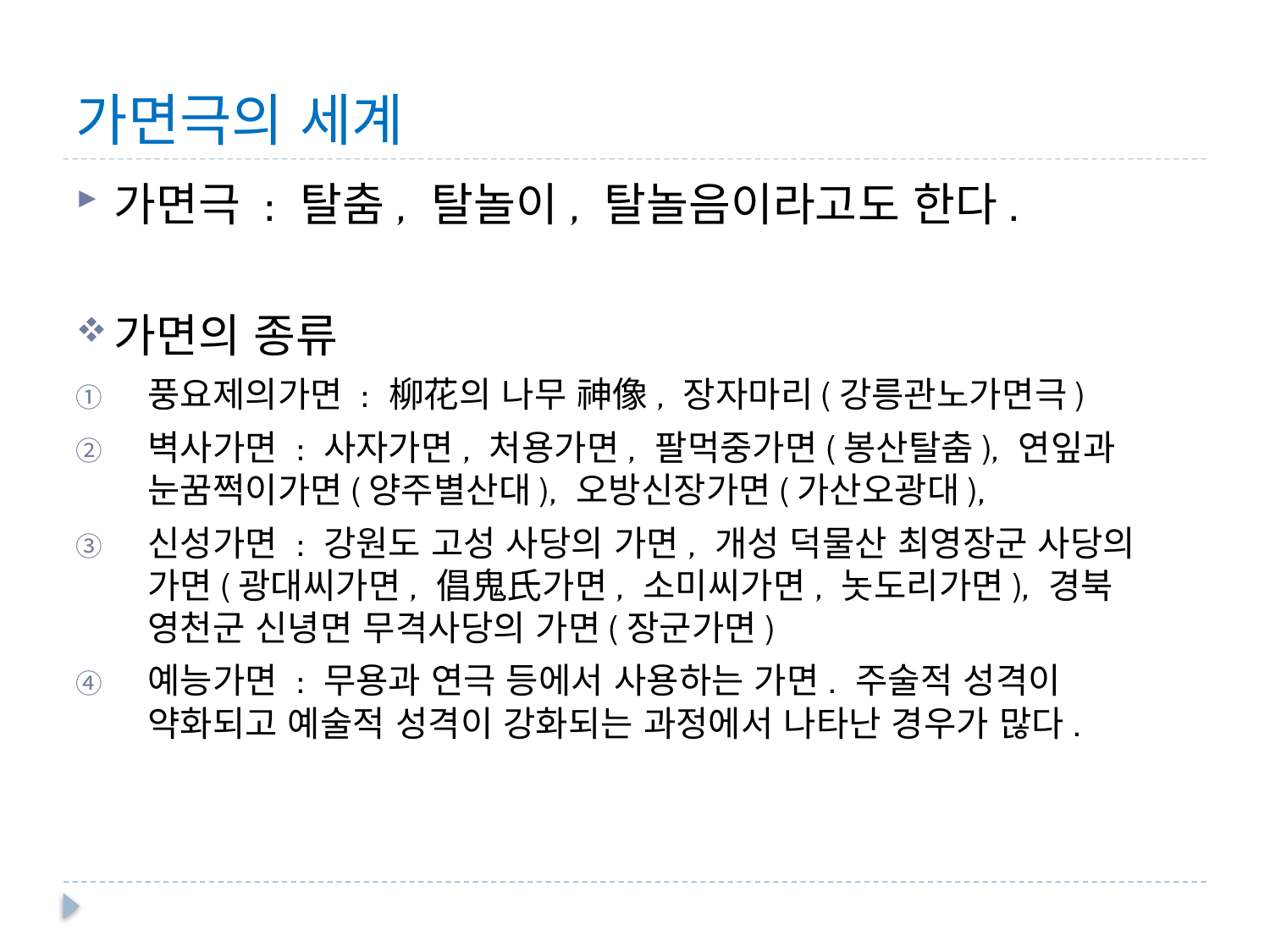

# 가면극의 세계
가면극 : 탈춤, 탈놀이, 탈놀음이라고도 한다.

가면의 종류
풍요제의가면 : 柳花의 나무 神像, 장자마리(강릉관노가면극)
벽사가면 : 사자가면, 처용가면, 팔먹중가면(봉산탈춤), 연잎과 눈꿈쩍이가면(양주별산대), 오방신장가면(가산오광대),
신성가면 : 강원도 고성 사당의 가면, 개성 덕물산 최영장군 사당의 가면(광대씨가면, 倡鬼氏가면, 소미씨가면, 놋도리가면), 경북 영천군 신녕면 무격사당의 가면(장군가면)
예능가면 : 무용과 연극 등에서 사용하는 가면. 주술적 성격이 약화되고 예술적 성격이 강화되는 과정에서 나타난 경우가 많다.